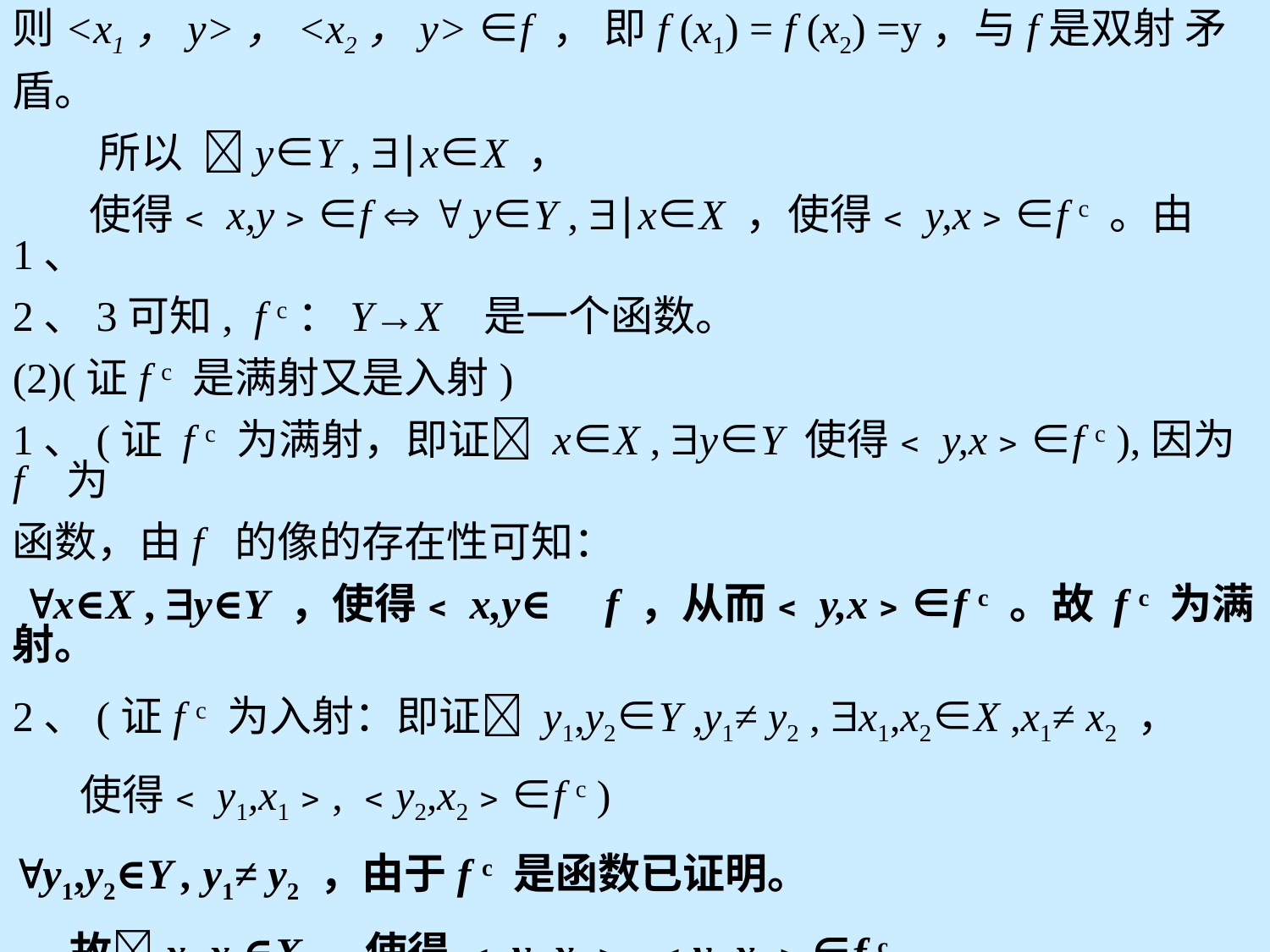

则<x1，y>，<x2，y> ∈f ， 即f (x1) = f (x2) =y，与f是双射 矛
盾。
        所以  ∀y∈Y , ∃∣x∈X ，
       使得﹤x,y﹥∈f ⇔ ∀ y∈Y , ∃∣x∈X ，使得﹤y,x﹥∈f c 。由1、
2、3可知,  f c：Y→X   是一个函数。
(2)(证f c 是满射又是入射)
1、(证 f c 为满射，即证∀ x∈X , ∃y∈Y 使得﹤y,x﹥∈f c ),因为f   为
函数，由f  的像的存在性可知：
 ∀x∈X , ∃y∈Y ，使得﹤x,y﹥∈f ，从而﹤y,x﹥∈f c 。故 f c 为满射。
2、(证f c 为入射：即证∀ y1,y2∈Y ,y1≠ y2 , ∃x1,x2∈X ,x1≠ x2 ，
      使得﹤y1,x1﹥, ﹤y2,x2﹥∈f c )
∀y1,y2∈Y , y1≠ y2 ，由于f c 是函数已证明。
     故∃x1,x2∈X ，使得 ﹤y1,x1﹥, ﹤y2,x2﹥∈f c ,